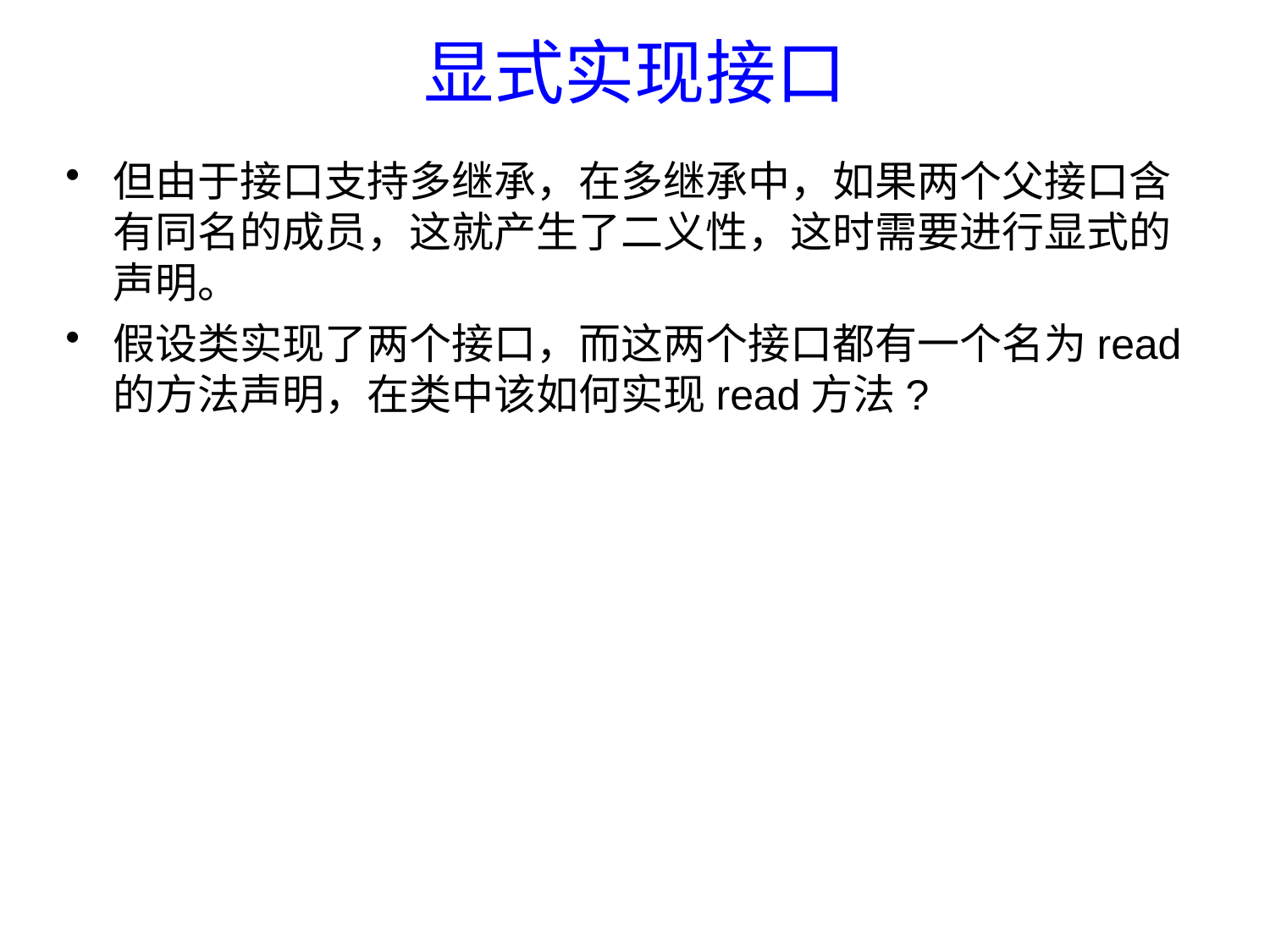

# 显式实现接口
但由于接口支持多继承，在多继承中，如果两个父接口含有同名的成员，这就产生了二义性，这时需要进行显式的声明。
假设类实现了两个接口，而这两个接口都有一个名为read的方法声明，在类中该如何实现read方法?